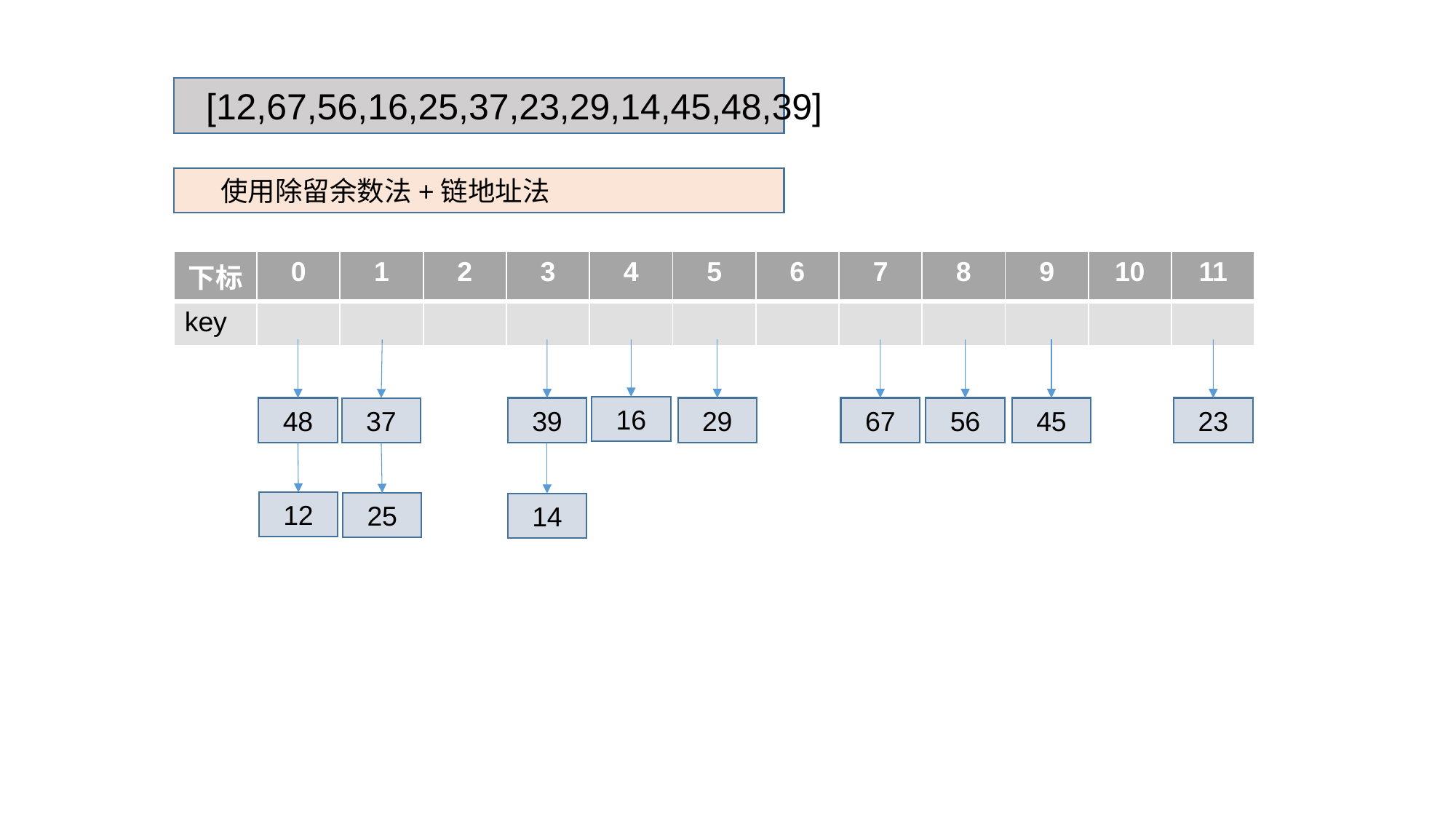

[12,67,56,16,25,37,23,29,14,45,48,39]

使用除留余数法+链地址法
| 下标 | 0 | 1 | 2 | 3 | 4 | 5 | 6 | 7 | 8 | 9 | 10 | 11 |
| --- | --- | --- | --- | --- | --- | --- | --- | --- | --- | --- | --- | --- |
| key |  |  |  |  |  |  |  |  |  |  |  |  |
16
45
23
56
39
29
67
48
37
12
25
14